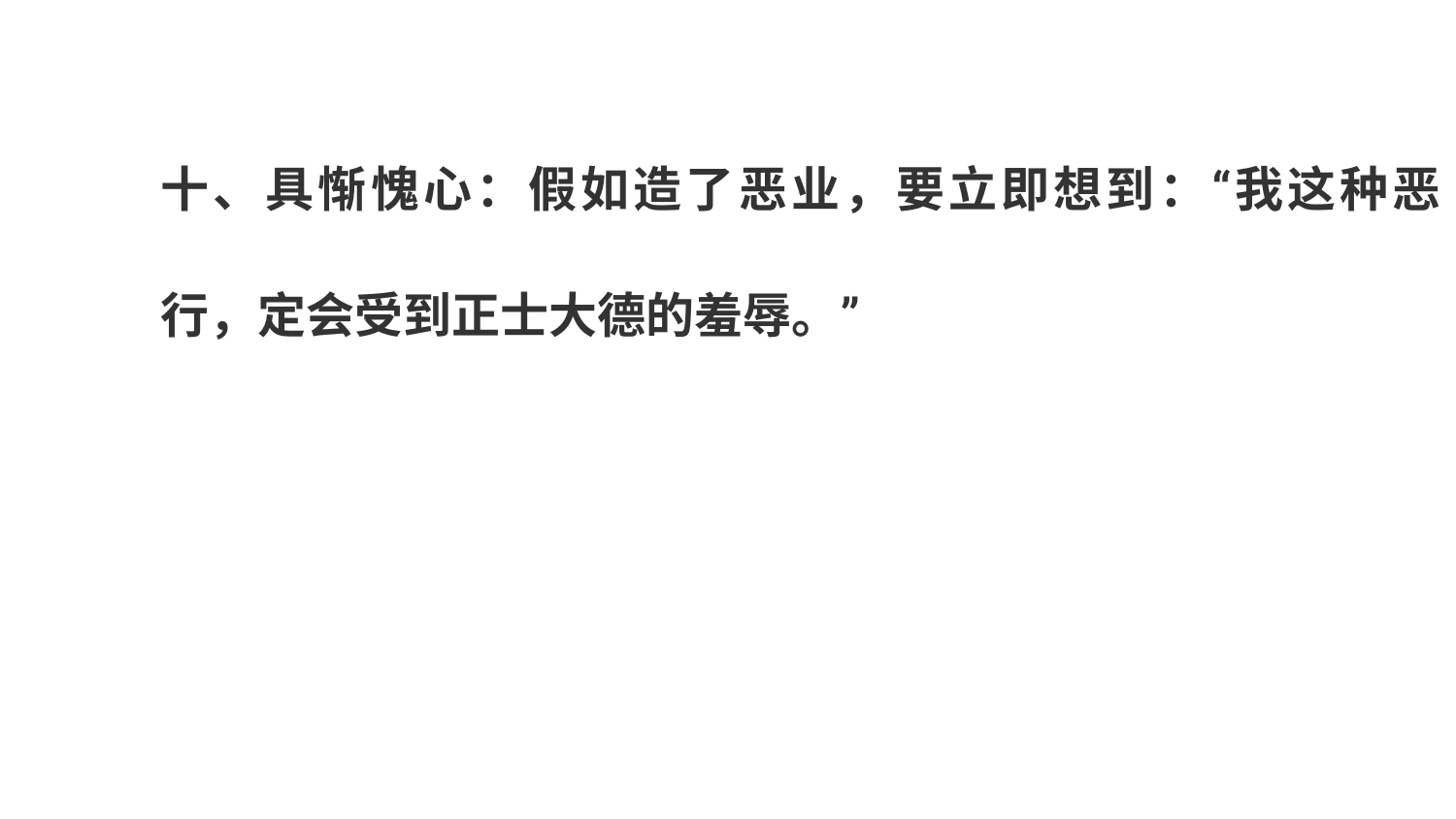

十、具惭愧心：假如造了恶业，要立即想到：“我这种恶行，定会受到正士大德的羞辱。”